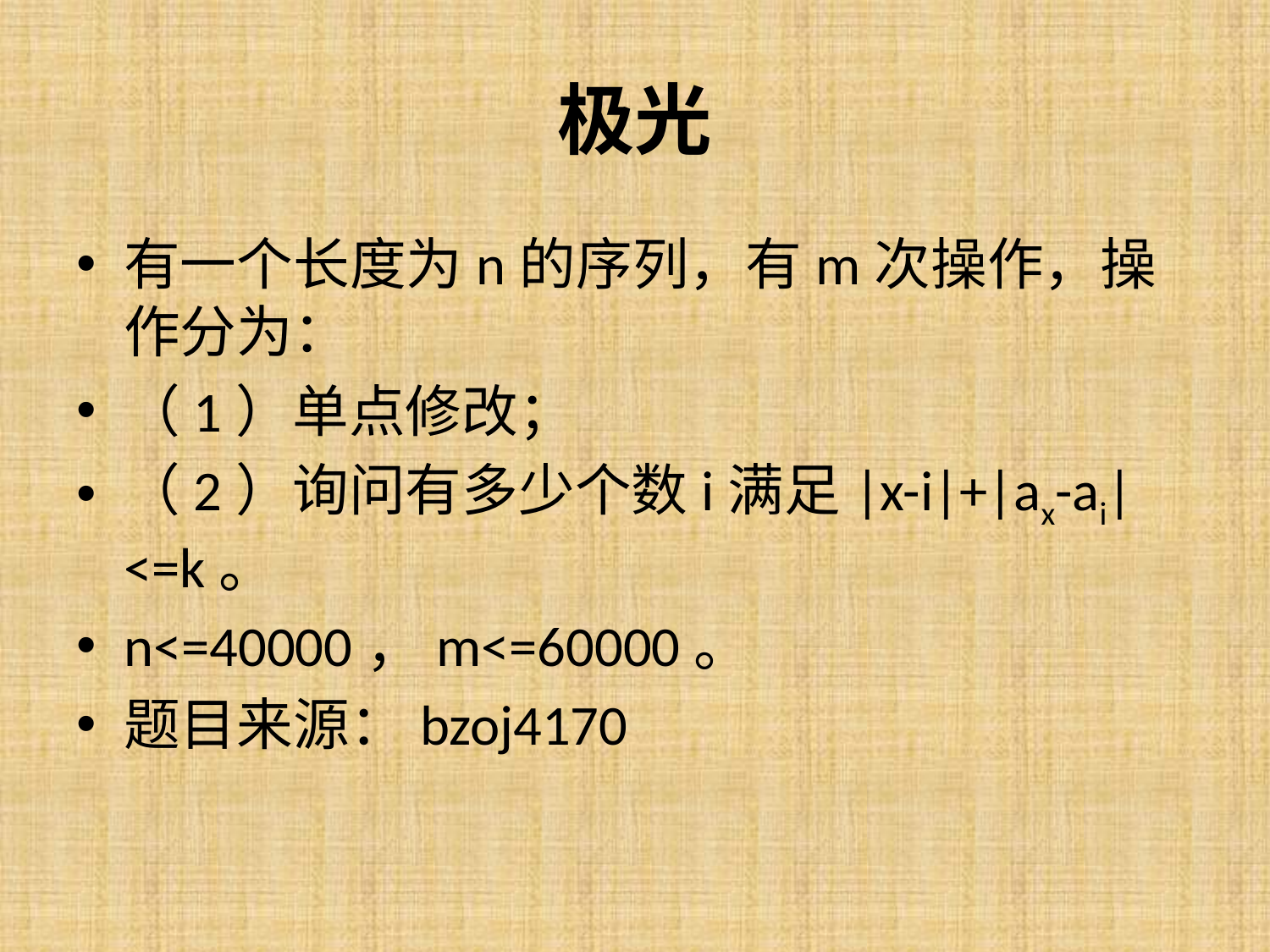

# 极光
有一个长度为n的序列，有m次操作，操作分为：
（1）单点修改；
（2）询问有多少个数i满足|x-i|+|ax-ai|<=k。
n<=40000，m<=60000。
题目来源：bzoj4170